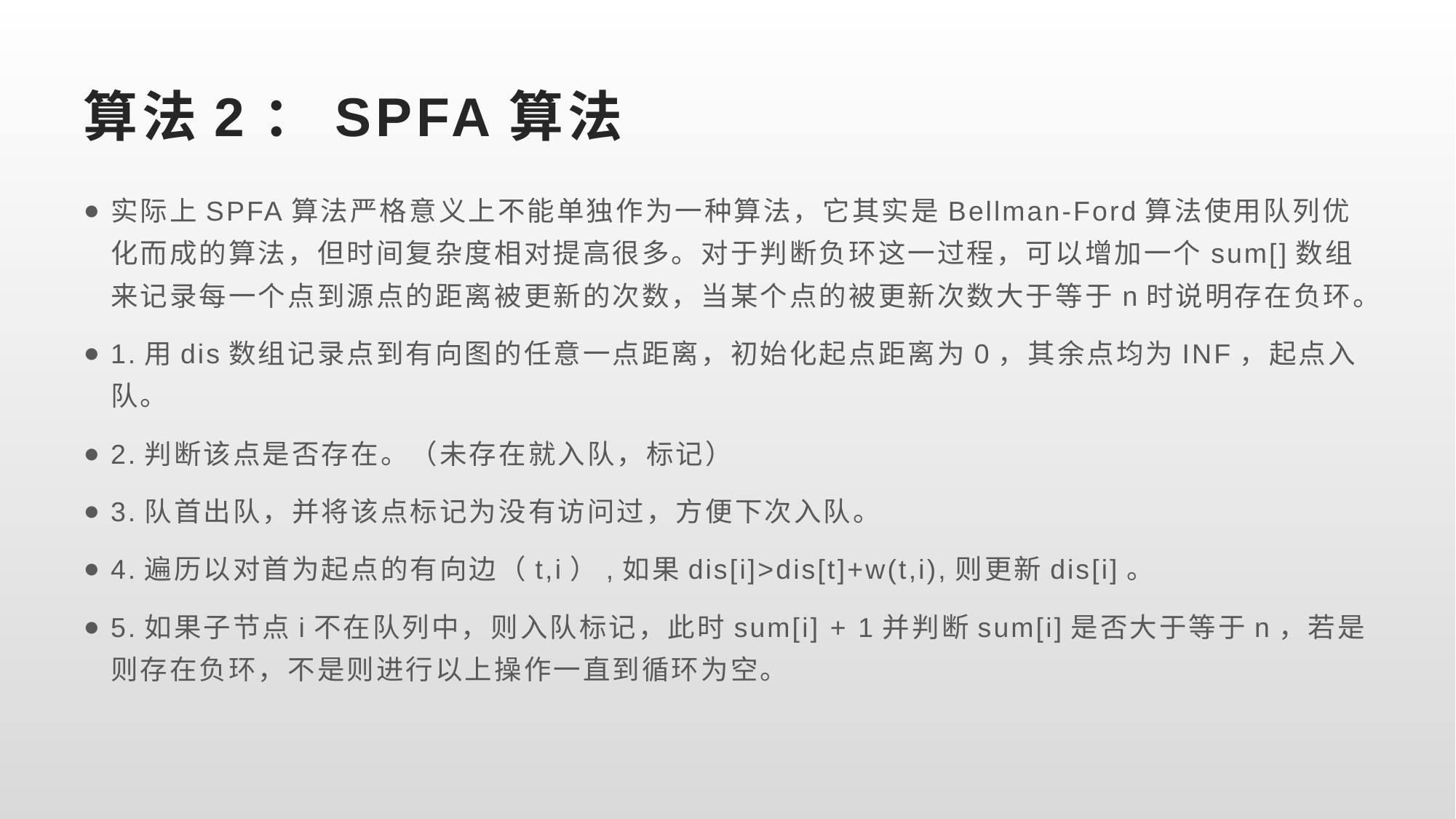

# 算法2：SPFA算法
实际上SPFA算法严格意义上不能单独作为一种算法，它其实是Bellman-Ford算法使用队列优化而成的算法，但时间复杂度相对提高很多。对于判断负环这一过程，可以增加一个sum[]数组来记录每一个点到源点的距离被更新的次数，当某个点的被更新次数大于等于n时说明存在负环。
1.用dis数组记录点到有向图的任意一点距离，初始化起点距离为0，其余点均为INF，起点入队。
2.判断该点是否存在。（未存在就入队，标记）
3.队首出队，并将该点标记为没有访问过，方便下次入队。
4.遍历以对首为起点的有向边（t,i）,如果dis[i]>dis[t]+w(t,i),则更新dis[i]。
5.如果子节点i不在队列中，则入队标记，此时sum[i] + 1并判断sum[i]是否大于等于n，若是则存在负环，不是则进行以上操作一直到循环为空。